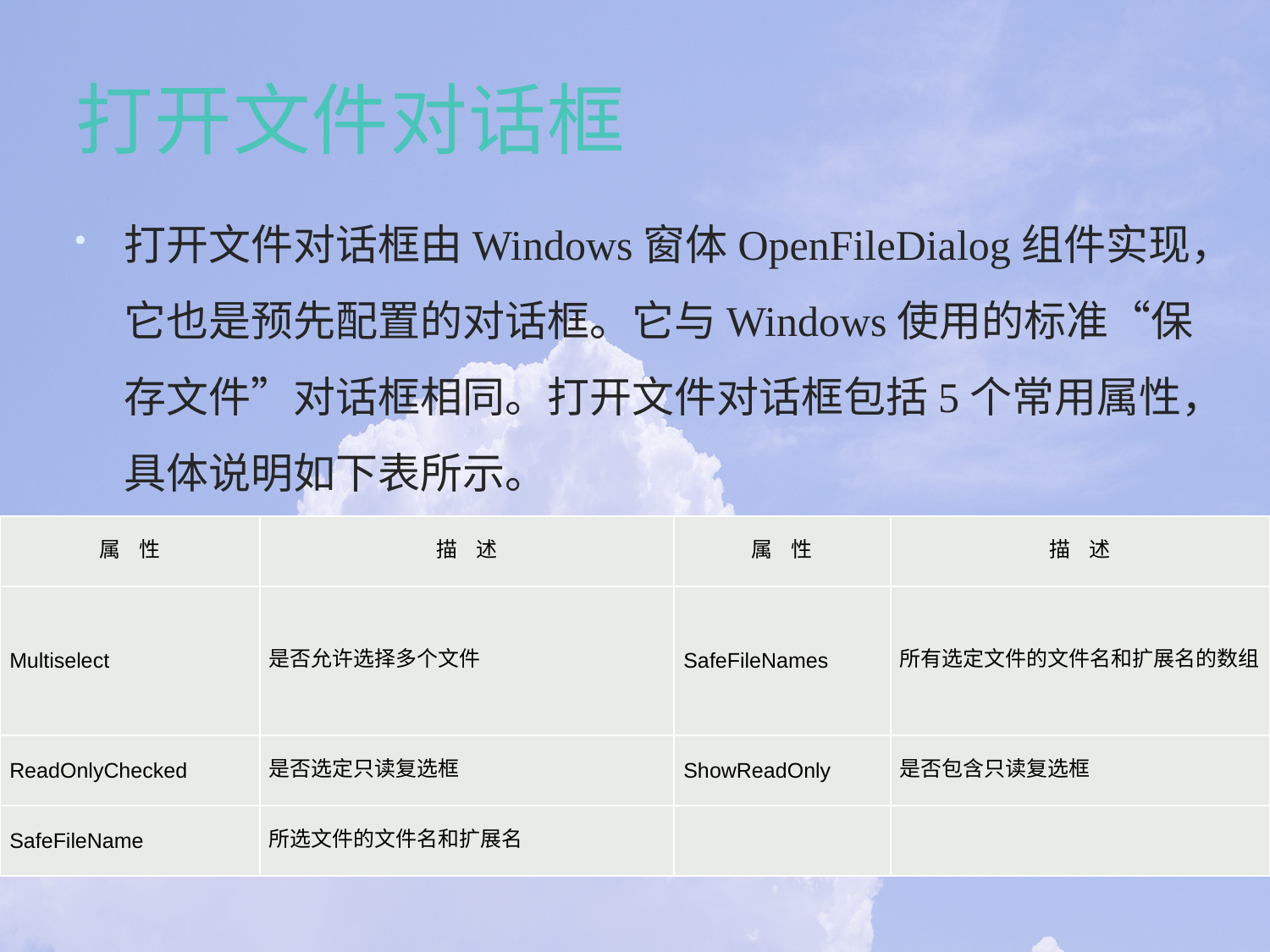

# 打开文件对话框
打开文件对话框由Windows窗体OpenFileDialog组件实现，它也是预先配置的对话框。它与Windows使用的标准“保存文件”对话框相同。打开文件对话框包括5个常用属性，具体说明如下表所示。
| 属 性 | 描 述 | 属 性 | 描 述 |
| --- | --- | --- | --- |
| Multiselect | 是否允许选择多个文件 | SafeFileNames | 所有选定文件的文件名和扩展名的数组 |
| ReadOnlyChecked | 是否选定只读复选框 | ShowReadOnly | 是否包含只读复选框 |
| SafeFileName | 所选文件的文件名和扩展名 |  |  |